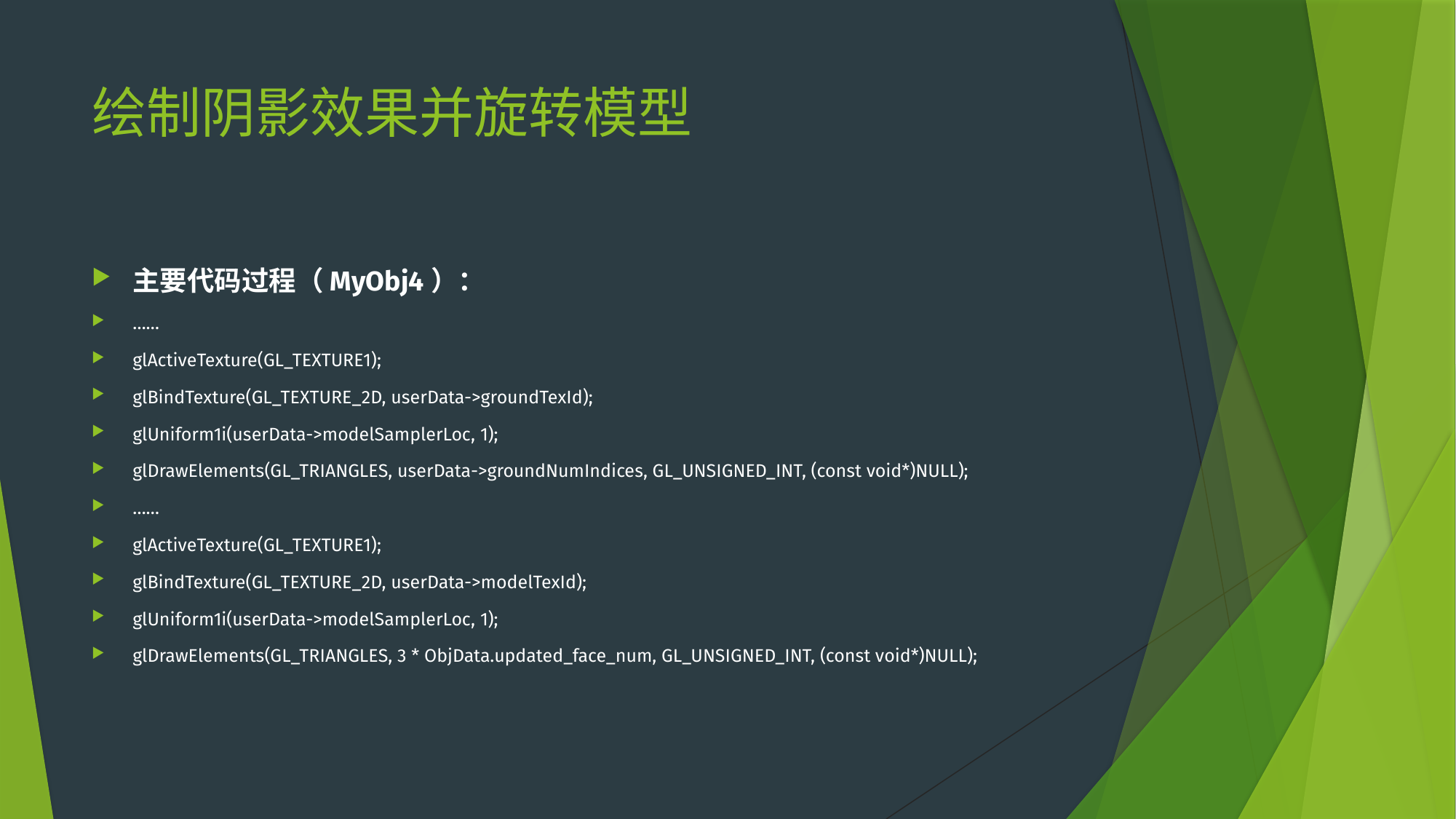

# 绘制阴影效果并旋转模型
主要代码过程（MyObj4）：
……
glActiveTexture(GL_TEXTURE1);
glBindTexture(GL_TEXTURE_2D, userData->groundTexId);
glUniform1i(userData->modelSamplerLoc, 1);
glDrawElements(GL_TRIANGLES, userData->groundNumIndices, GL_UNSIGNED_INT, (const void*)NULL);
……
glActiveTexture(GL_TEXTURE1);
glBindTexture(GL_TEXTURE_2D, userData->modelTexId);
glUniform1i(userData->modelSamplerLoc, 1);
glDrawElements(GL_TRIANGLES, 3 * ObjData.updated_face_num, GL_UNSIGNED_INT, (const void*)NULL);